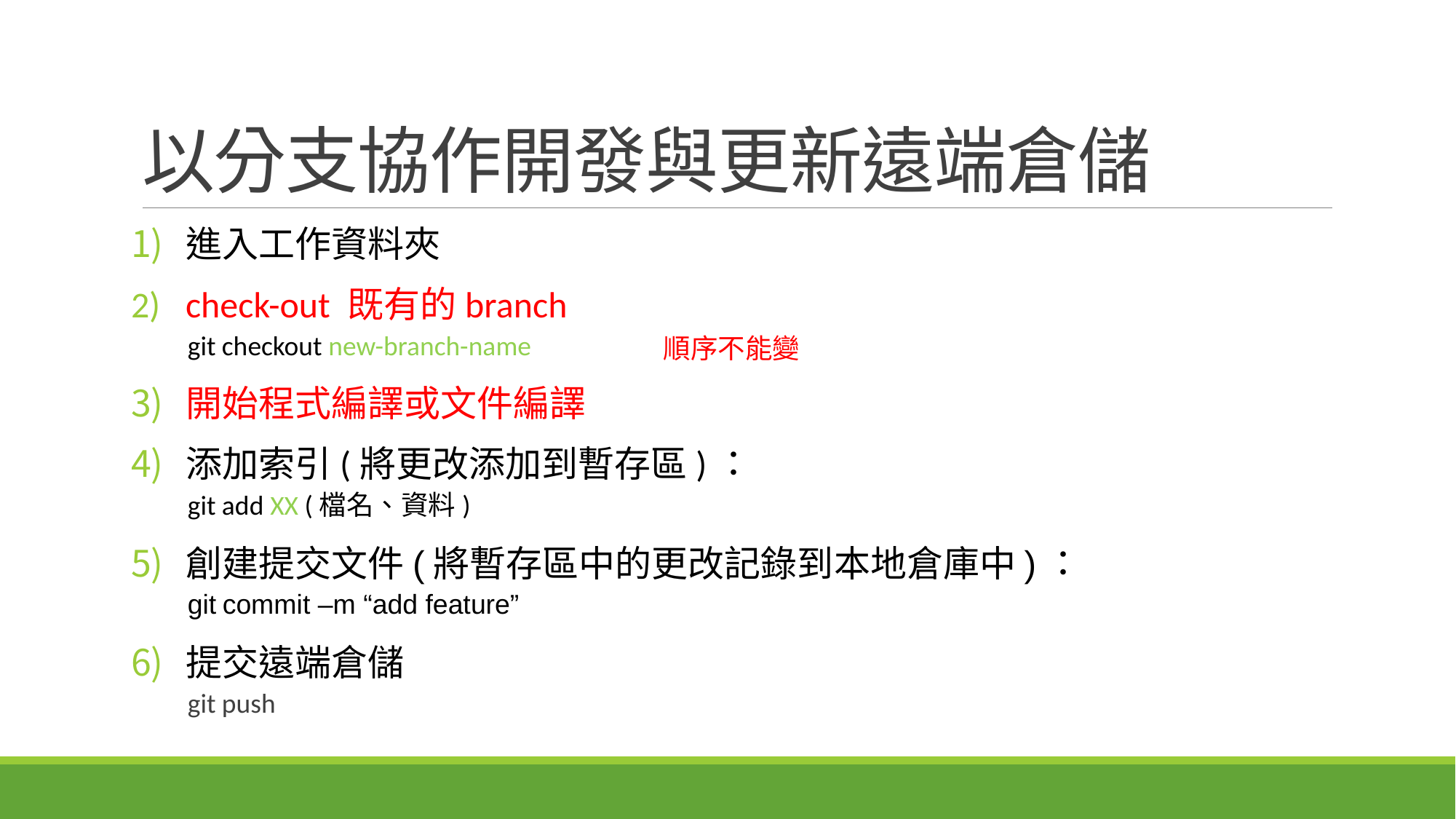

# 以分支協作開發與更新遠端倉儲
進入工作資料夾
check-out 既有的branch
git checkout new-branch-name
開始程式編譯或文件編譯
添加索引(將更改添加到暫存區)：
git add XX (檔名、資料)
創建提交文件(將暫存區中的更改記錄到本地倉庫中)：
git commit –m “add feature”
提交遠端倉儲
git push

順序不能變